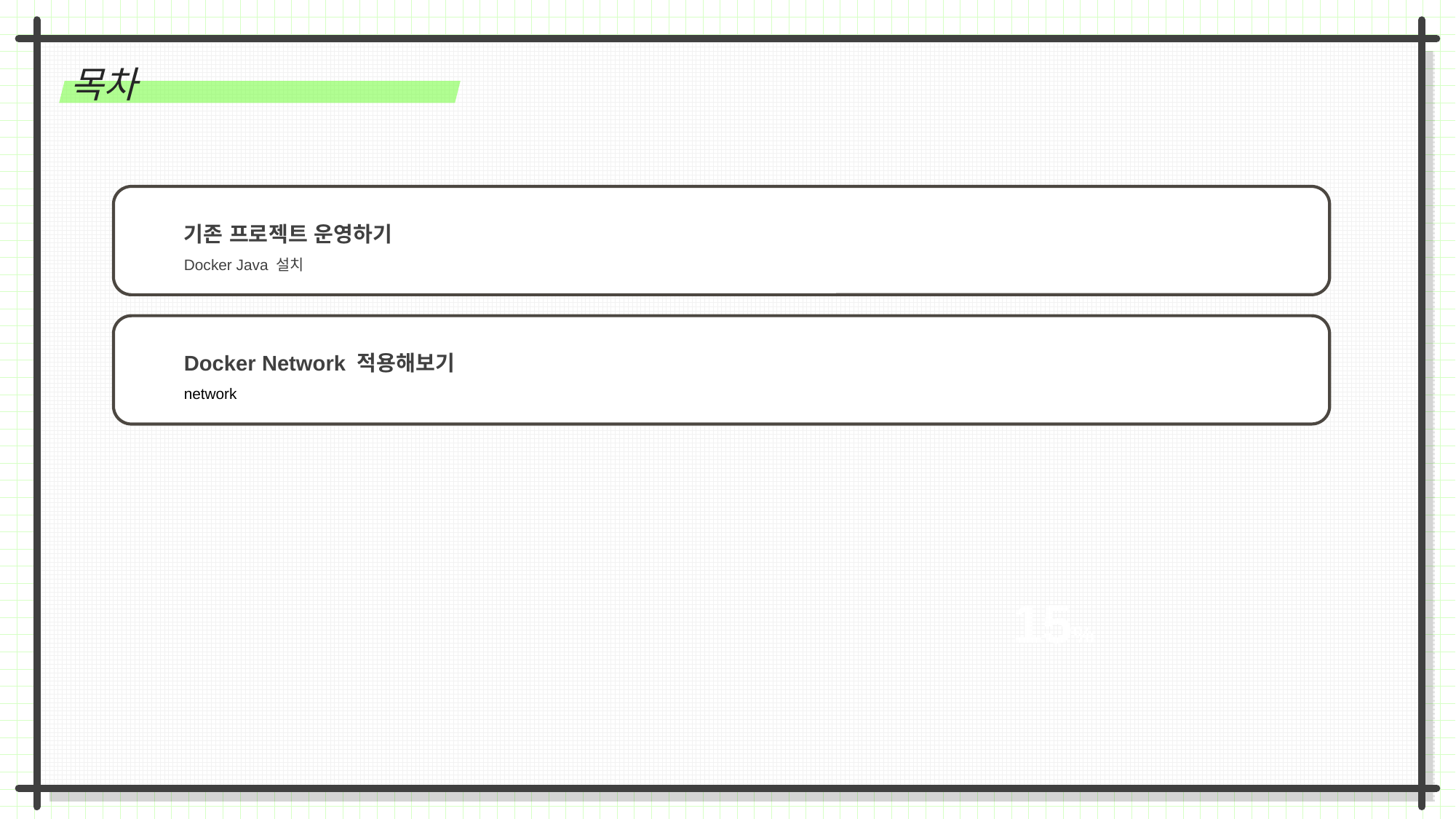

목차

기존 프로젝트 운영하기
Docker Java 설치
15%
Docker Network 적용해보기
network
15%